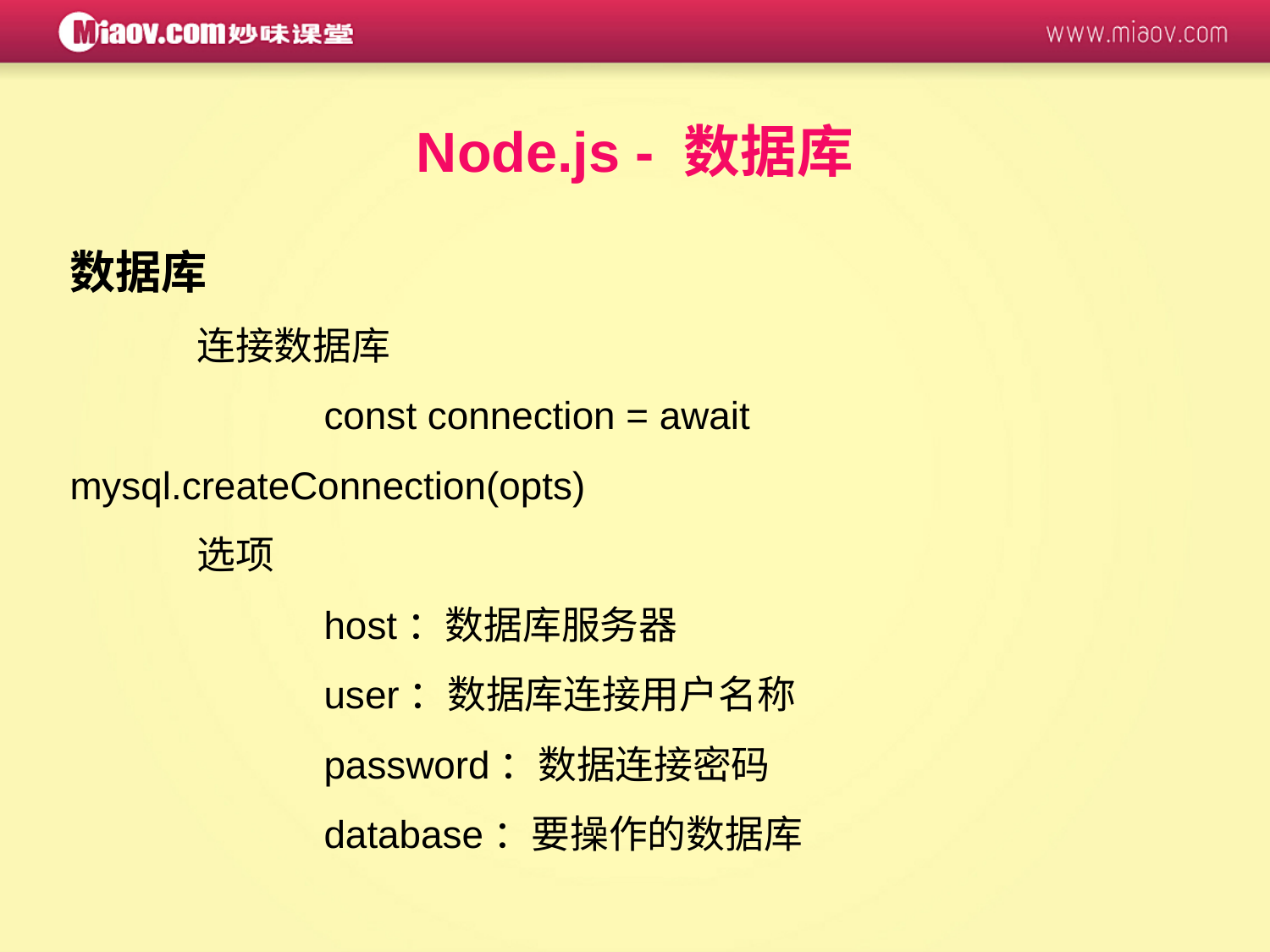

Node.js - 数据库
数据库
	连接数据库
		const connection = await mysql.createConnection(opts)
	选项
		host：数据库服务器
		user：数据库连接用户名称
		password：数据连接密码
		database：要操作的数据库